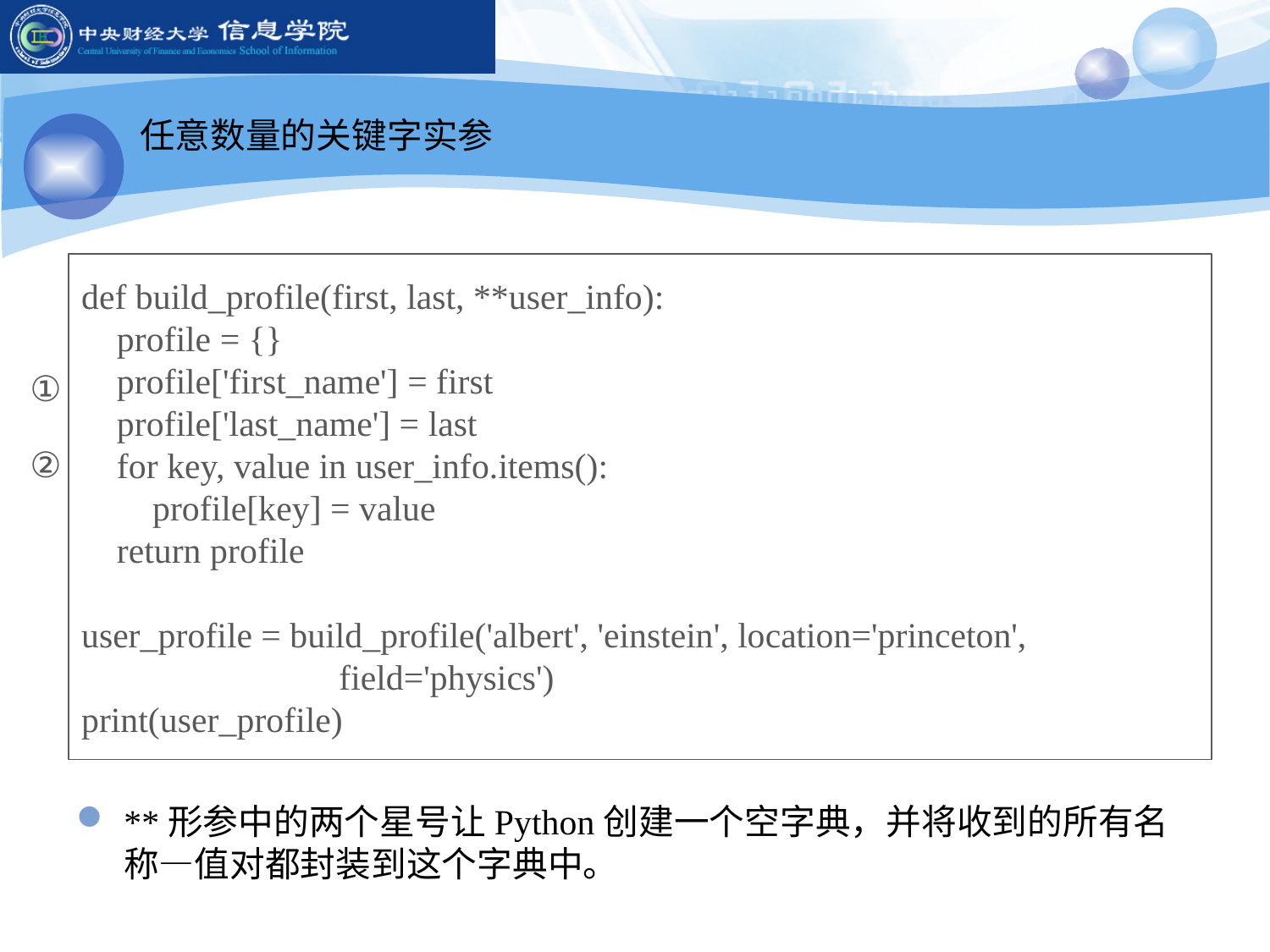

任意数量的关键字实参
def build_profile(first, last, **user_info):
    profile = {}
    profile['first_name'] = first
    profile['last_name'] = last
    for key, value in user_info.items():
        profile[key] = value
    return profile

user_profile = build_profile('albert', 'einstein', location='princeton',
                             field='physics')
print(user_profile)
①
②
**形参中的两个星号让Python创建一个空字典，并将收到的所有名称—值对都封装到这个字典中。